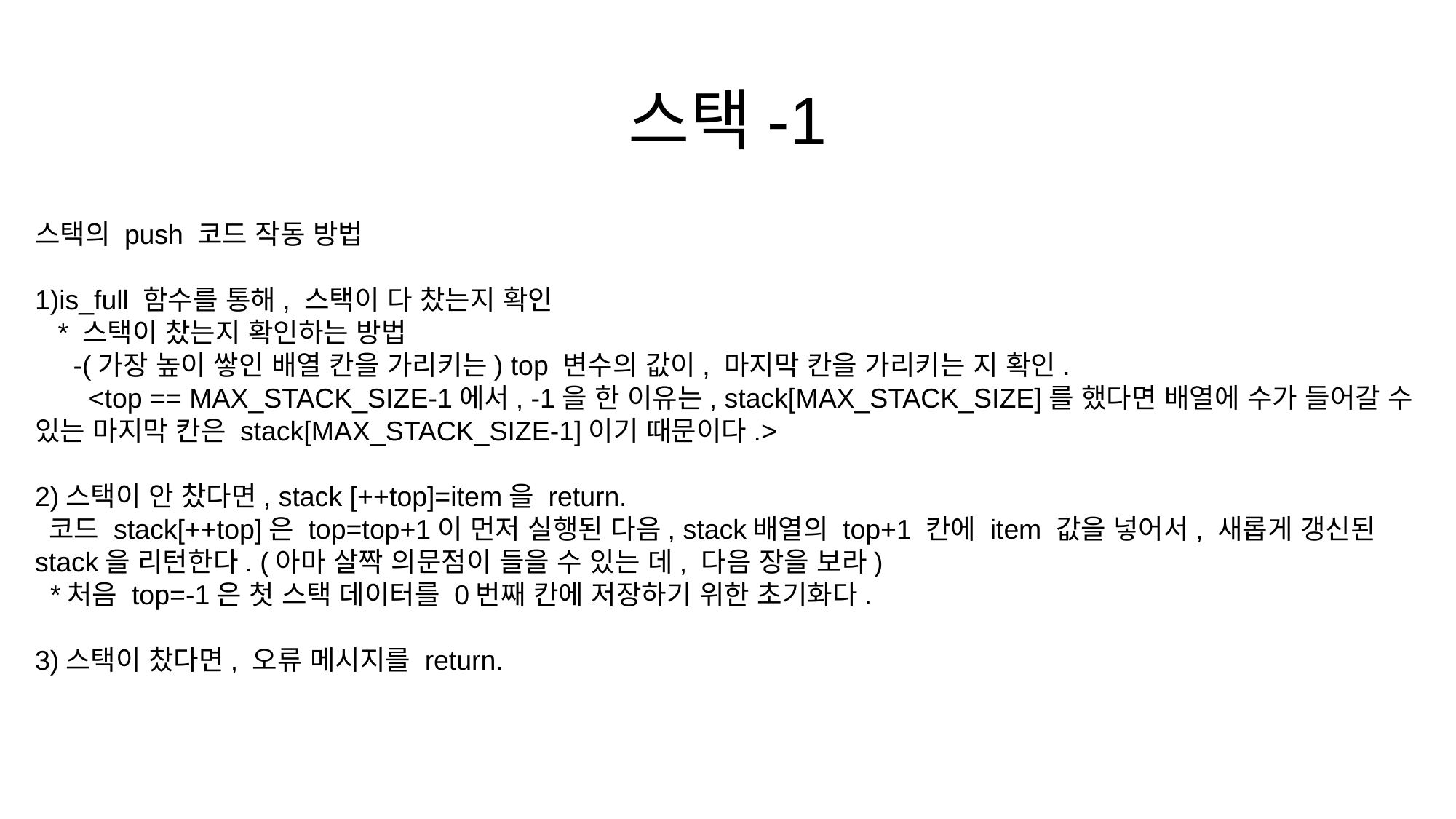

# 스택-1
스택의 push 코드 작동 방법

1)is_full 함수를 통해, 스택이 다 찼는지 확인
   * 스택이 찼는지 확인하는 방법
     -(가장 높이 쌓인 배열 칸을 가리키는) top 변수의 값이, 마지막 칸을 가리키는 지 확인.
       <top == MAX_STACK_SIZE-1에서, -1을 한 이유는, stack[MAX_STACK_SIZE]를 했다면 배열에 수가 들어갈 수 있는 마지막 칸은 stack[MAX_STACK_SIZE-1]이기 때문이다.>

2)스택이 안 찼다면, stack [++top]=item을 return.
 코드 stack[++top]은 top=top+1이 먼저 실행된 다음, stack배열의 top+1 칸에 item 값을 넣어서, 새롭게 갱신된 stack을 리턴한다. (아마 살짝 의문점이 들을 수 있는 데, 다음 장을 보라)
  *처음 top=-1은 첫 스택 데이터를 0번째 칸에 저장하기 위한 초기화다.

3)스택이 찼다면, 오류 메시지를 return.